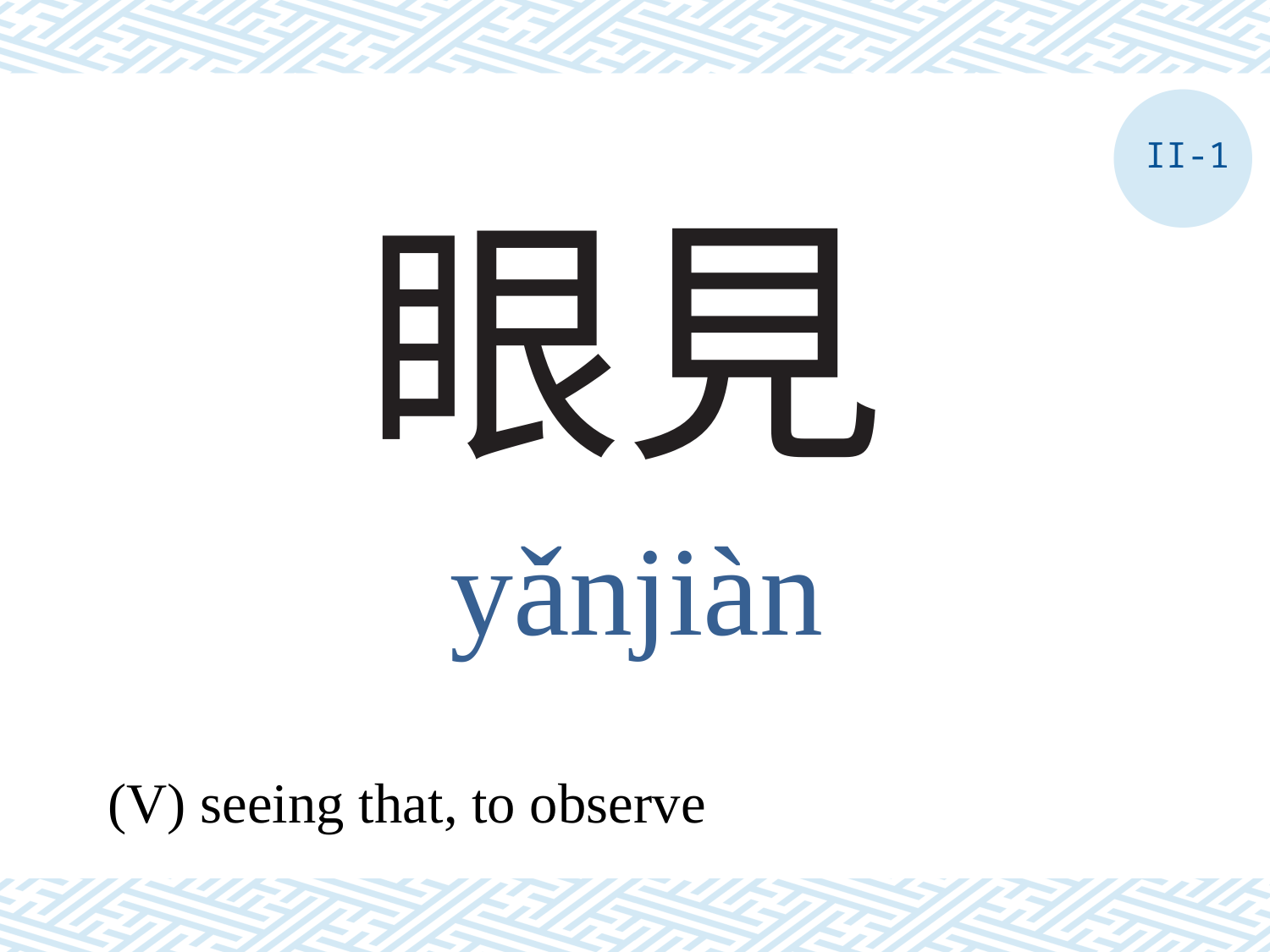

II-1

# 眼見
yǎnjiàn
(V) seeing that, to observe